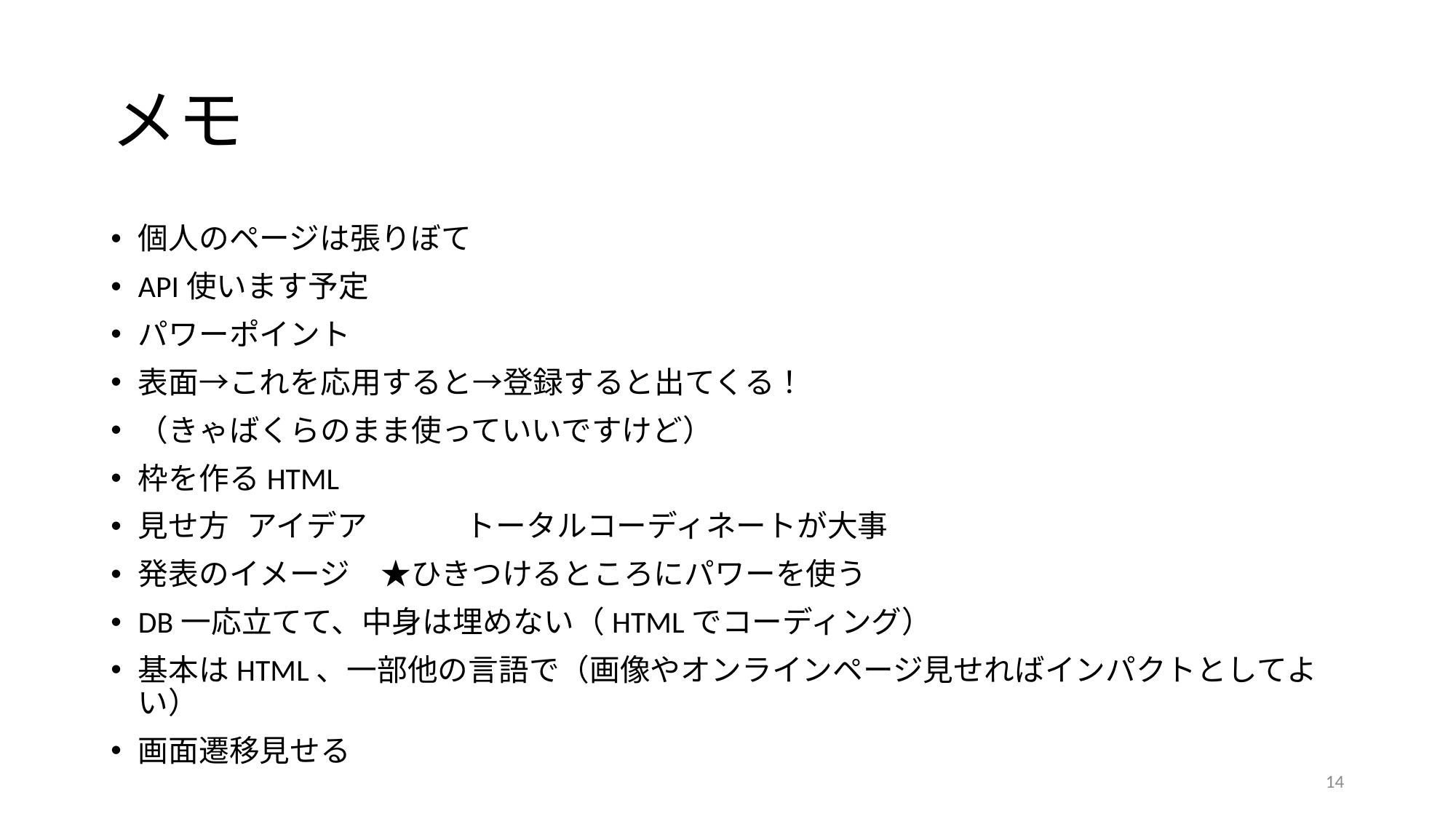

# メモ
個人のページは張りぼて
API使います予定
パワーポイント
表面→これを応用すると→登録すると出てくる！
（きゃばくらのまま使っていいですけど）
枠を作るHTML
見せ方	アイデア	トータルコーディネートが大事
発表のイメージ　★ひきつけるところにパワーを使う
DB一応立てて、中身は埋めない（HTMLでコーディング）
基本はHTML、一部他の言語で（画像やオンラインページ見せればインパクトとしてよい）
画面遷移見せる
14